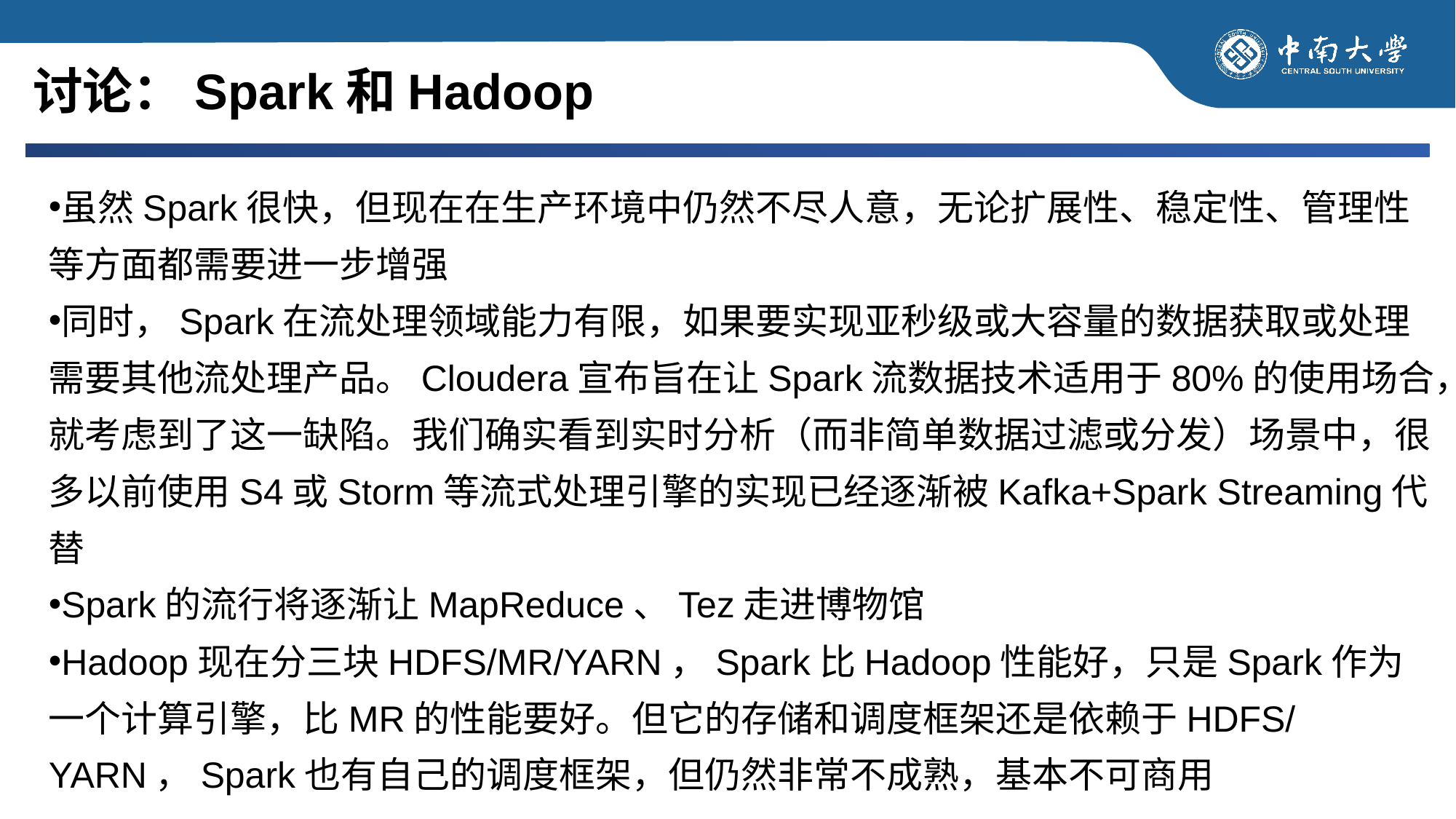

# 讨论：Spark和Hadoop
虽然Spark很快，但现在在生产环境中仍然不尽人意，无论扩展性、稳定性、管理性等方面都需要进一步增强
同时，Spark在流处理领域能力有限，如果要实现亚秒级或大容量的数据获取或处理需要其他流处理产品。Cloudera宣布旨在让Spark流数据技术适用于80%的使用场合，就考虑到了这一缺陷。我们确实看到实时分析（而非简单数据过滤或分发）场景中，很多以前使用S4或Storm等流式处理引擎的实现已经逐渐被Kafka+Spark Streaming代替
Spark的流行将逐渐让MapReduce、Tez走进博物馆
Hadoop现在分三块HDFS/MR/YARN，Spark比Hadoop性能好，只是Spark作为一个计算引擎，比MR的性能要好。但它的存储和调度框架还是依赖于HDFS/YARN，Spark也有自己的调度框架，但仍然非常不成熟，基本不可商用